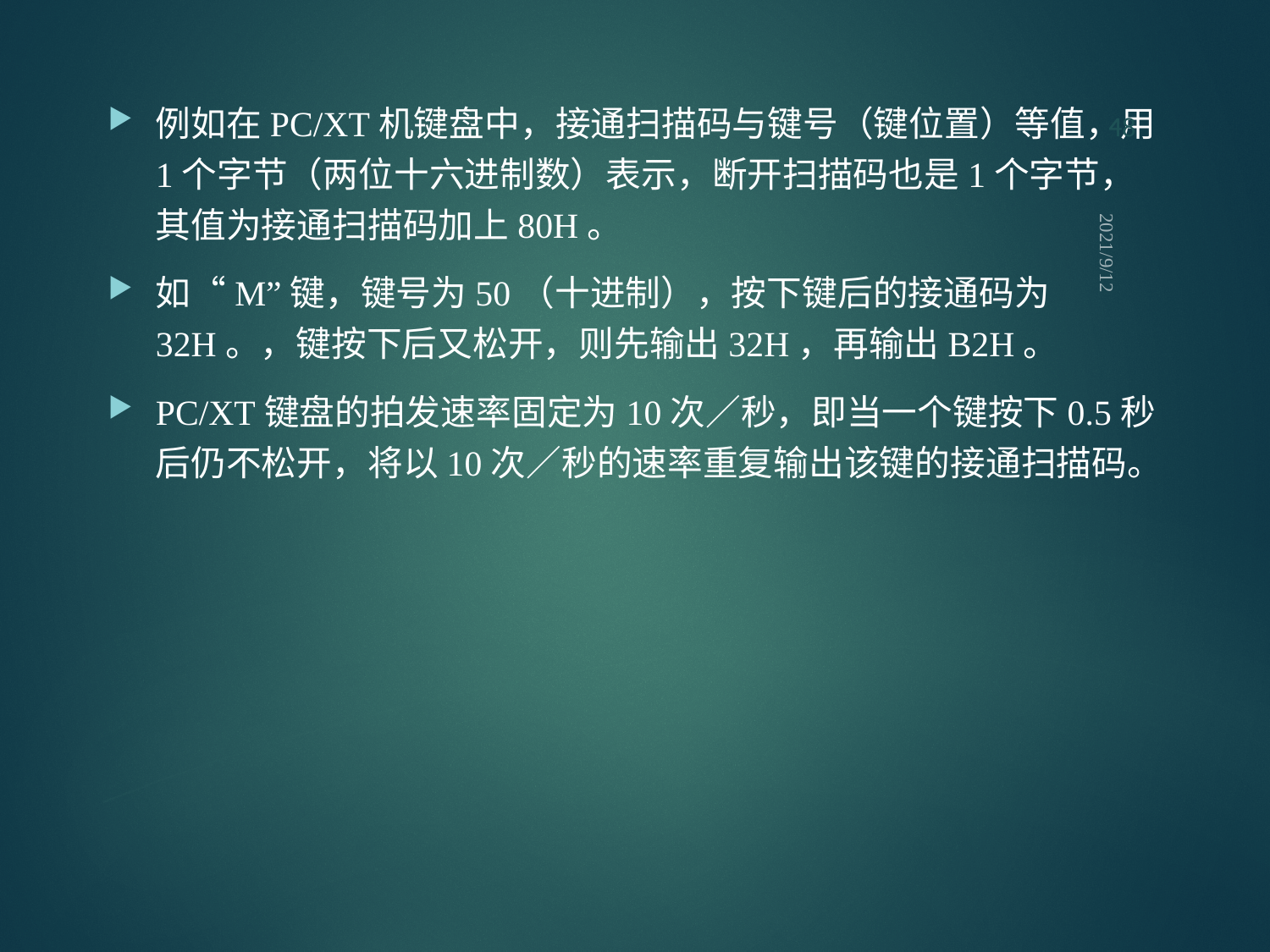

48
例如在PC/XT机键盘中，接通扫描码与键号（键位置）等值，用1个字节（两位十六进制数）表示，断开扫描码也是1个字节，其值为接通扫描码加上80H。
如“M”键，键号为50（十进制），按下键后的接通码为32H。，键按下后又松开，则先输出32H，再输出B2H。
PC/XT键盘的拍发速率固定为10次／秒，即当一个键按下0.5秒后仍不松开，将以10次／秒的速率重复输出该键的接通扫描码。
2021/9/12